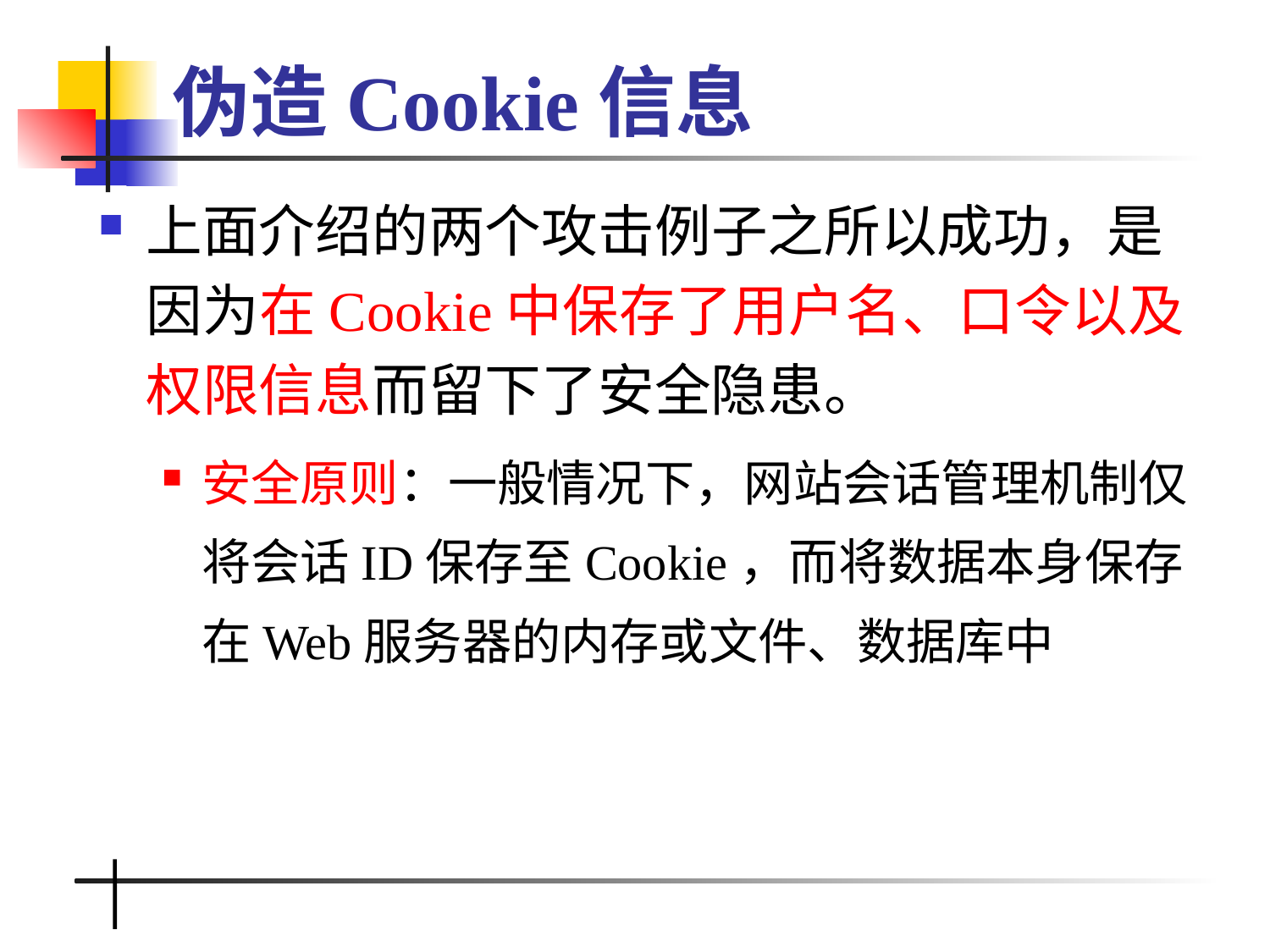

# 伪造Cookie信息
上面介绍的两个攻击例子之所以成功，是因为在Cookie中保存了用户名、口令以及权限信息而留下了安全隐患。
安全原则：一般情况下，网站会话管理机制仅将会话ID保存至Cookie，而将数据本身保存在Web服务器的内存或文件、数据库中